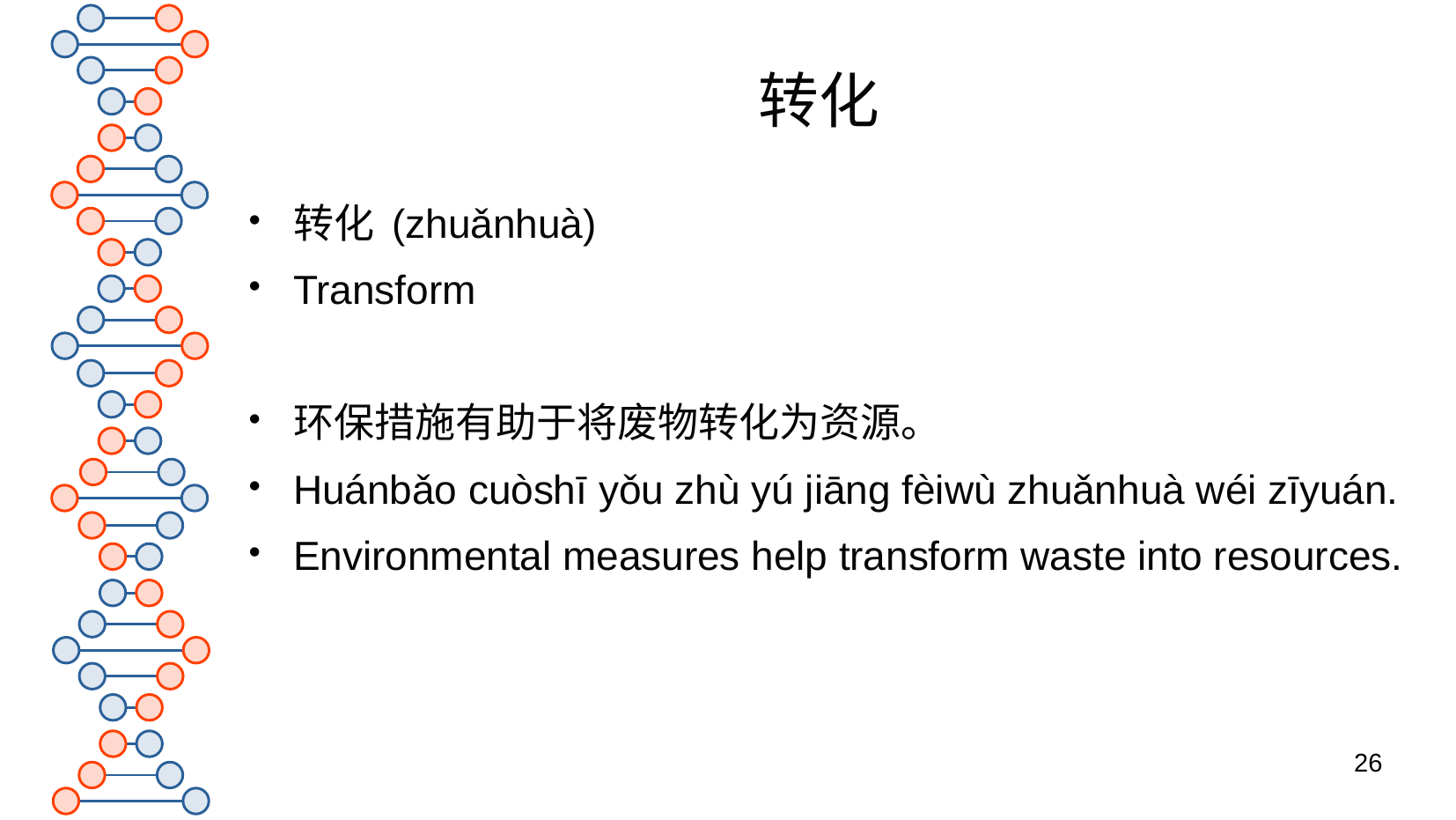

# 转化
转化 (zhuǎnhuà)
Transform

环保措施有助于将废物转化为资源。
Huánbǎo cuòshī yǒu zhù yú jiāng fèiwù zhuǎnhuà wéi zīyuán.
Environmental measures help transform waste into resources.

26